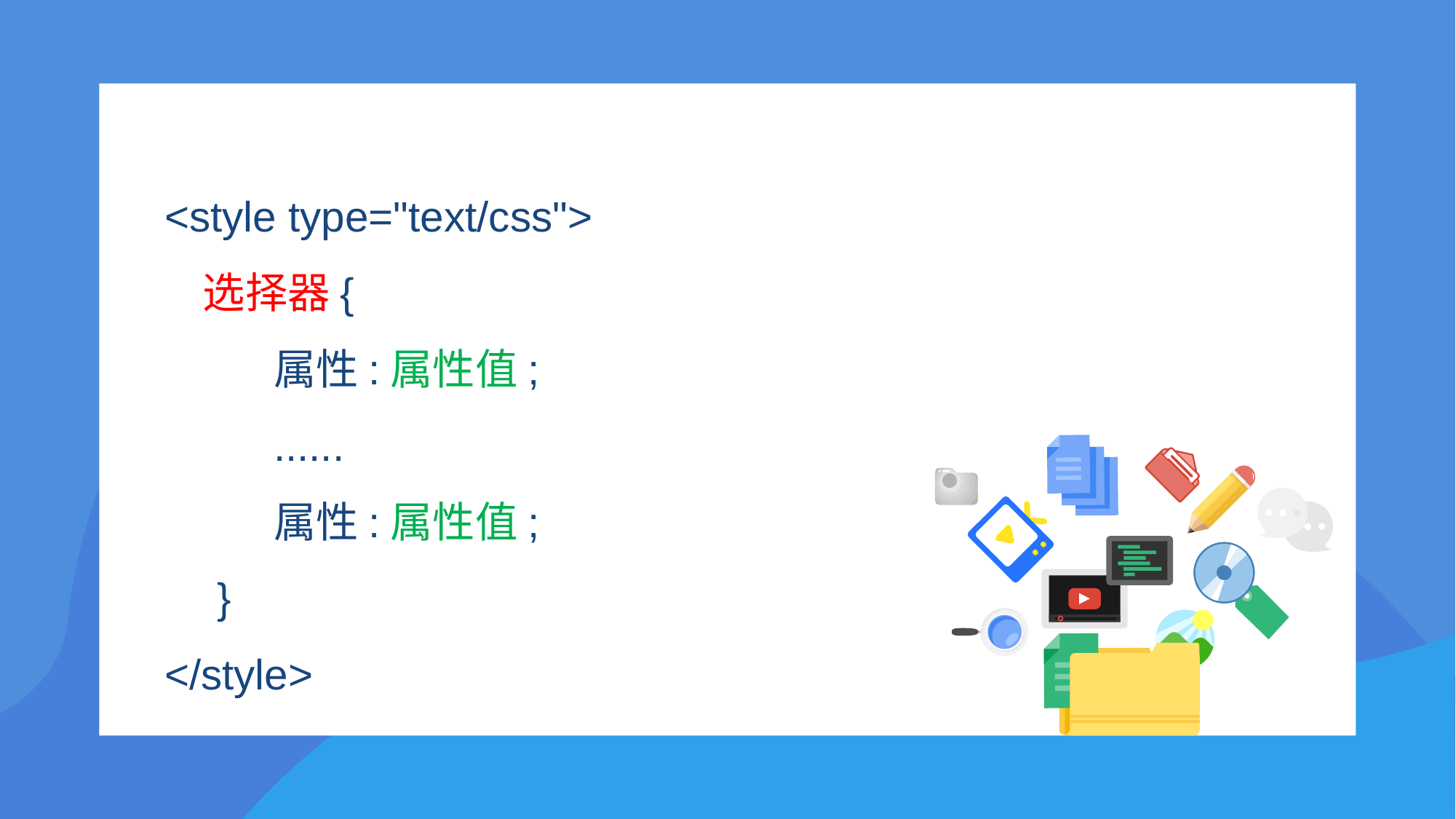

<style type="text/css">
   选择器{
	属性:属性值;
	......
	属性:属性值;
　}
</style>